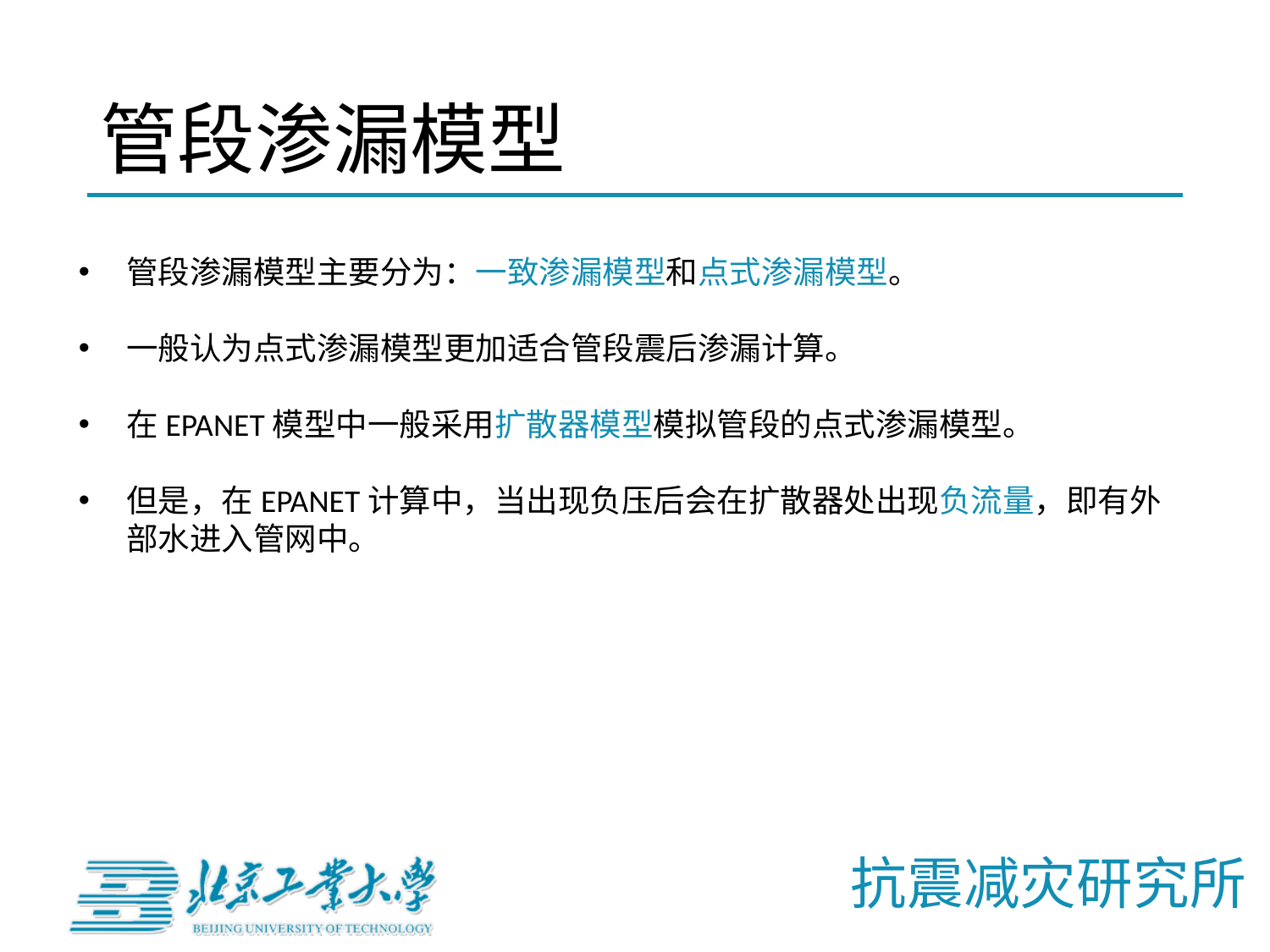

# 管段渗漏模型
管段渗漏模型主要分为：一致渗漏模型和点式渗漏模型。

一般认为点式渗漏模型更加适合管段震后渗漏计算。

在EPANET模型中一般采用扩散器模型模拟管段的点式渗漏模型。

但是，在EPANET计算中，当出现负压后会在扩散器处出现负流量，即有外部水进入管网中。